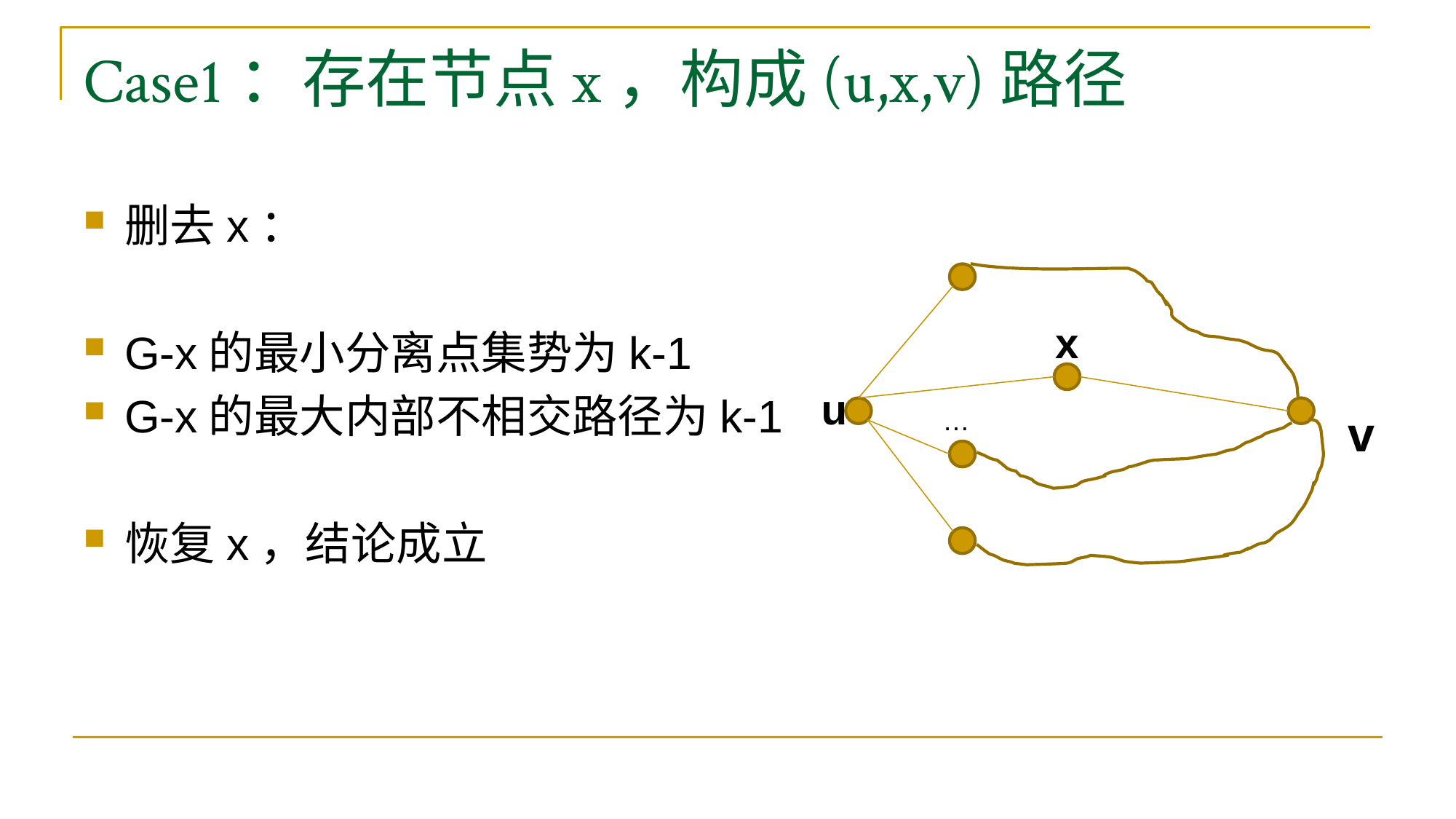

# Case1：存在节点x，构成(u,x,v)路径
删去x：

G-x的最小分离点集势为k-1
G-x的最大内部不相交路径为k-1

恢复x，结论成立
c

x

u

…

v